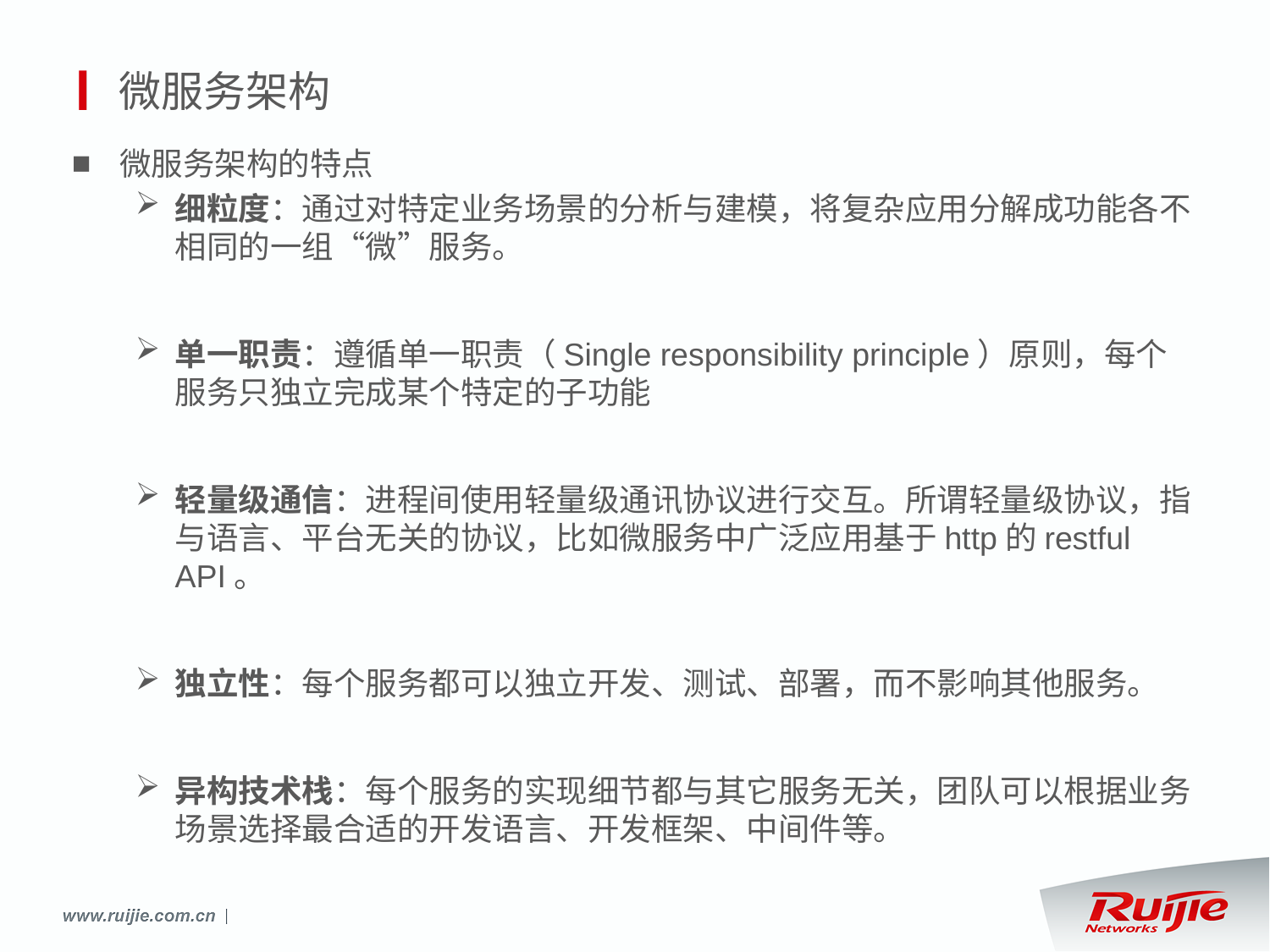

# 微服务架构
微服务架构的特点
细粒度：通过对特定业务场景的分析与建模，将复杂应用分解成功能各不相同的一组“微”服务。

单一职责：遵循单一职责（Single responsibility principle）原则，每个服务只独立完成某个特定的子功能

轻量级通信：进程间使用轻量级通讯协议进行交互。所谓轻量级协议，指与语言、平台无关的协议，比如微服务中广泛应用基于http的restful API。

独立性：每个服务都可以独立开发、测试、部署，而不影响其他服务。

异构技术栈：每个服务的实现细节都与其它服务无关，团队可以根据业务场景选择最合适的开发语言、开发框架、中间件等。